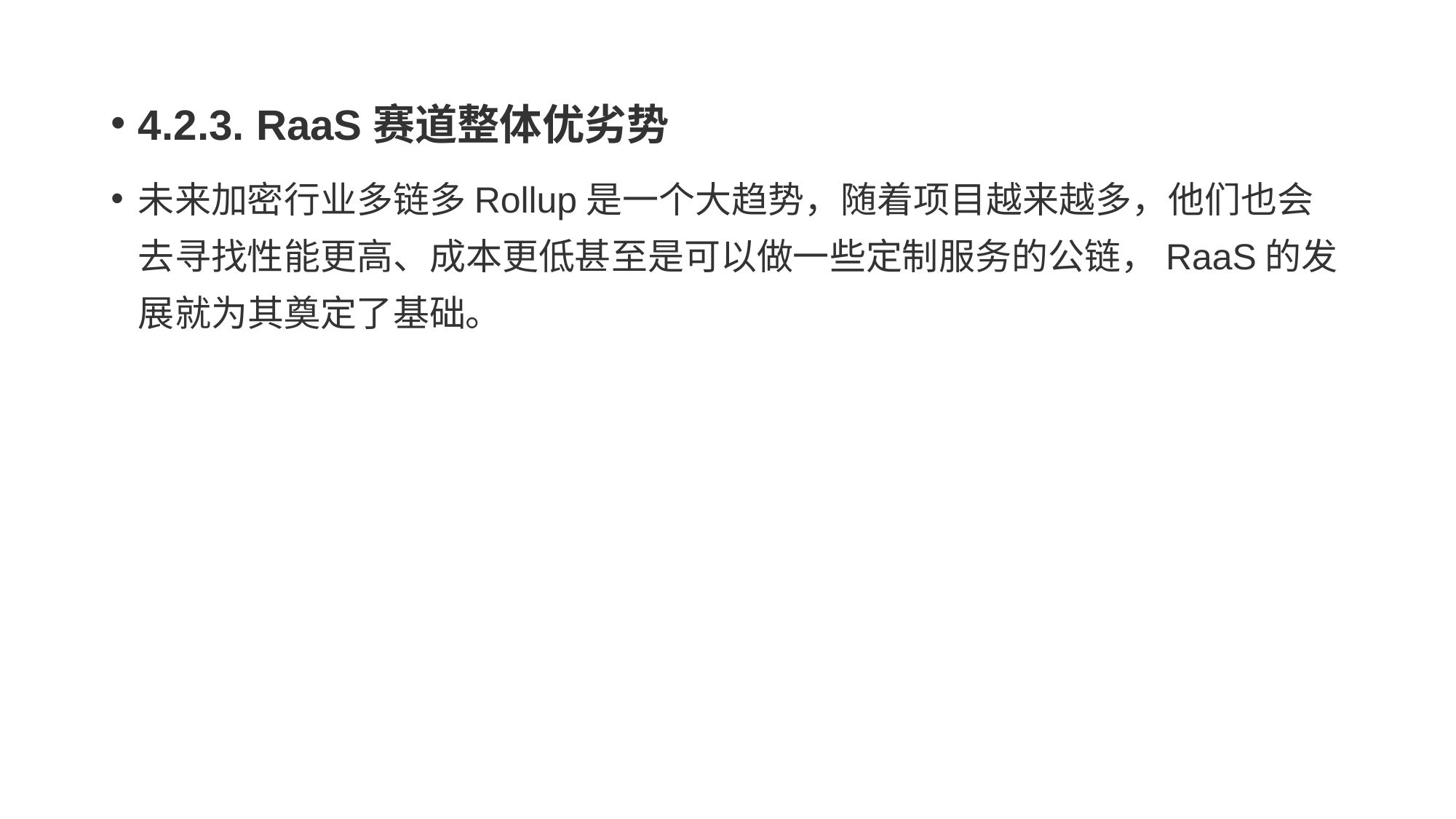

4.2.3. RaaS赛道整体优劣势
未来加密行业多链多Rollup是一个大趋势，随着项目越来越多，他们也会去寻找性能更高、成本更低甚至是可以做一些定制服务的公链，RaaS的发展就为其奠定了基础。